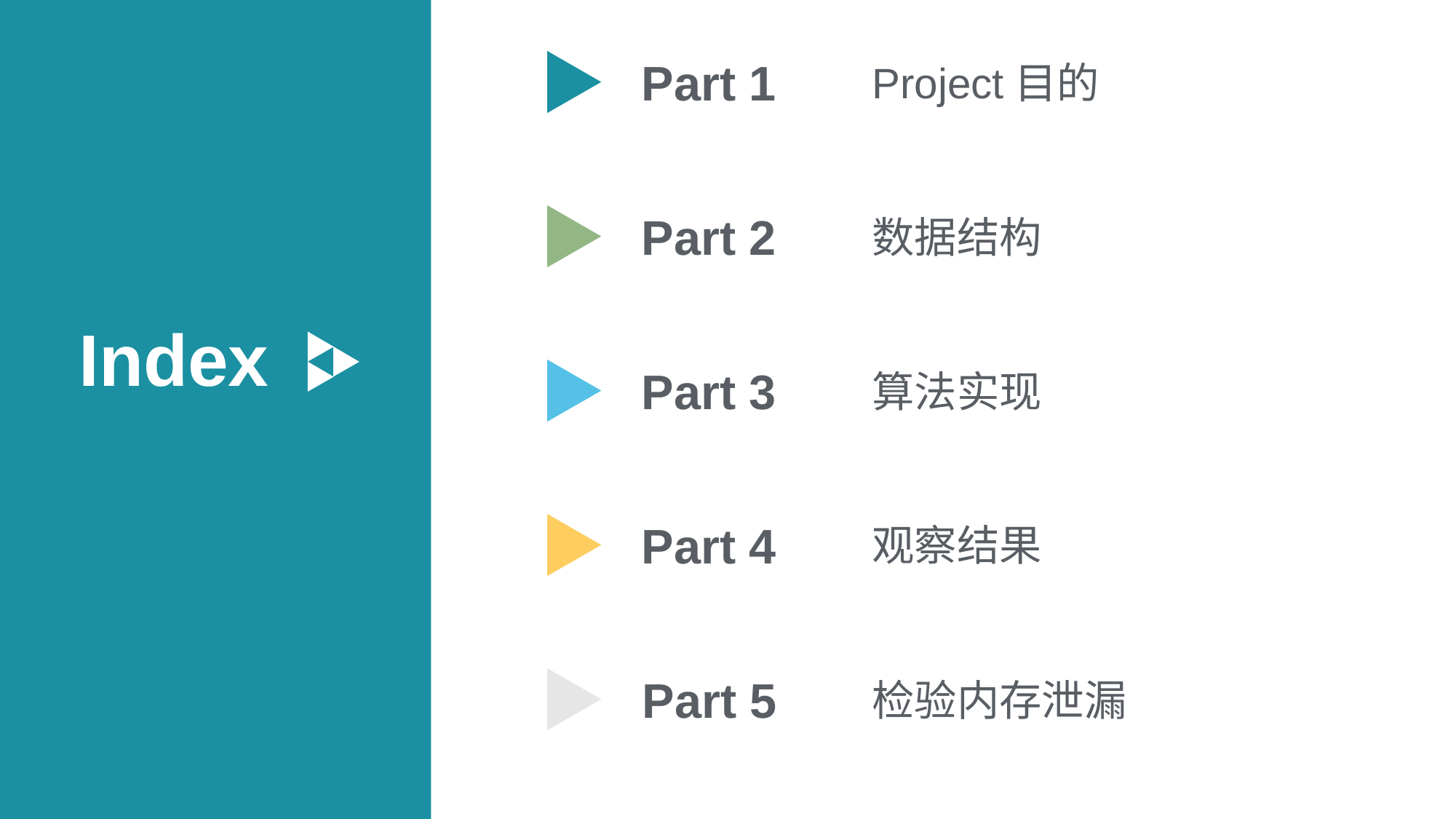

Part 1
Project目的

Part 2
数据结构

Index

Part 3
算法实现

Part 4
观察结果

Part 5
检验内存泄漏